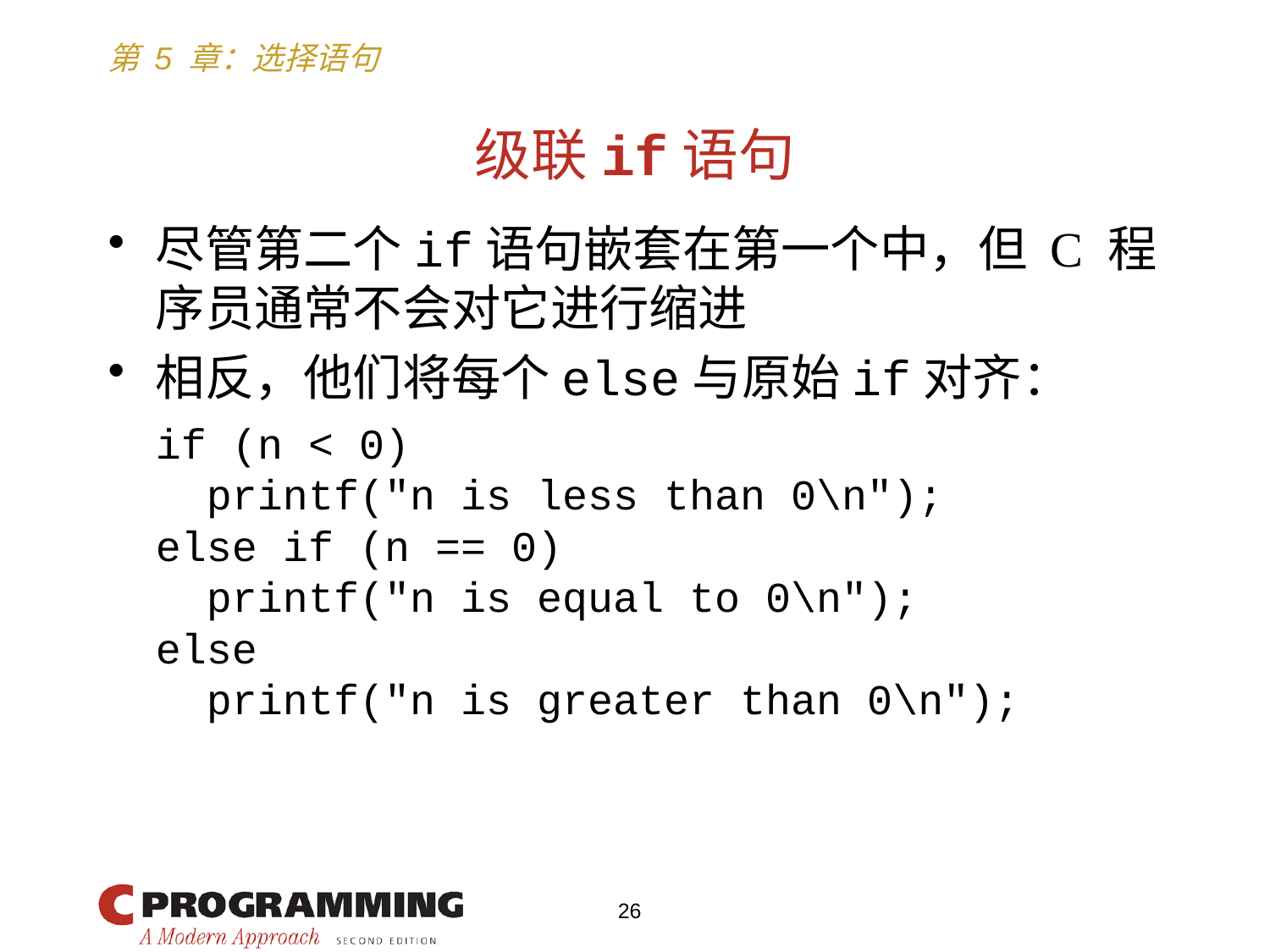

# 级联if语句
尽管第二个if语句嵌套在第一个中，但 C 程序员通常不会对它进行缩进
相反，他们将每个else与原始if对齐：
	if (n < 0)
	  printf("n is less than 0\n");
	else if (n == 0)
	  printf("n is equal to 0\n");
	else
	  printf("n is greater than 0\n");

26